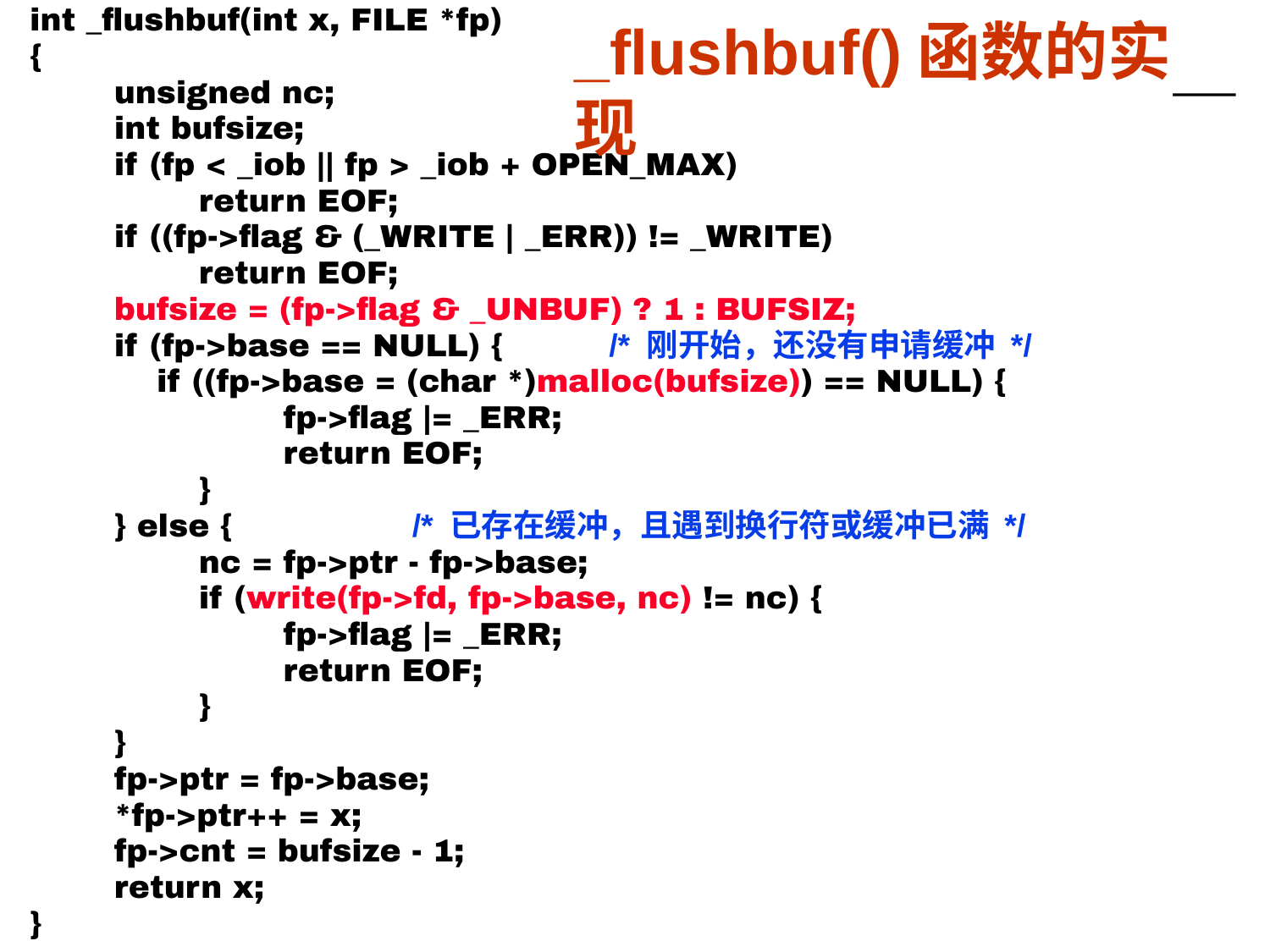

int _flushbuf(int x, FILE *fp)
{
        unsigned nc;
        int bufsize;
        if (fp < _iob || fp > _iob + OPEN_MAX)
                return EOF;
        if ((fp->flag & (_WRITE | _ERR)) != _WRITE)
                return EOF;
        bufsize = (fp->flag & _UNBUF) ? 1 : BUFSIZ;
        if (fp->base == NULL) {          /* 刚开始，还没有申请缓冲 */
     	if ((fp->base = (char *)malloc(bufsize)) == NULL) {
                        fp->flag |= _ERR;
                        return EOF;
                }
        } else {                 /* 已存在缓冲，且遇到换行符或缓冲已满 */
                nc = fp->ptr - fp->base;
                if (write(fp->fd, fp->base, nc) != nc) {
                        fp->flag |= _ERR;
                        return EOF;
                }
        }
        fp->ptr = fp->base;
        *fp->ptr++ = x;
        fp->cnt = bufsize - 1;
        return x;
}
_flushbuf()函数的实现
#